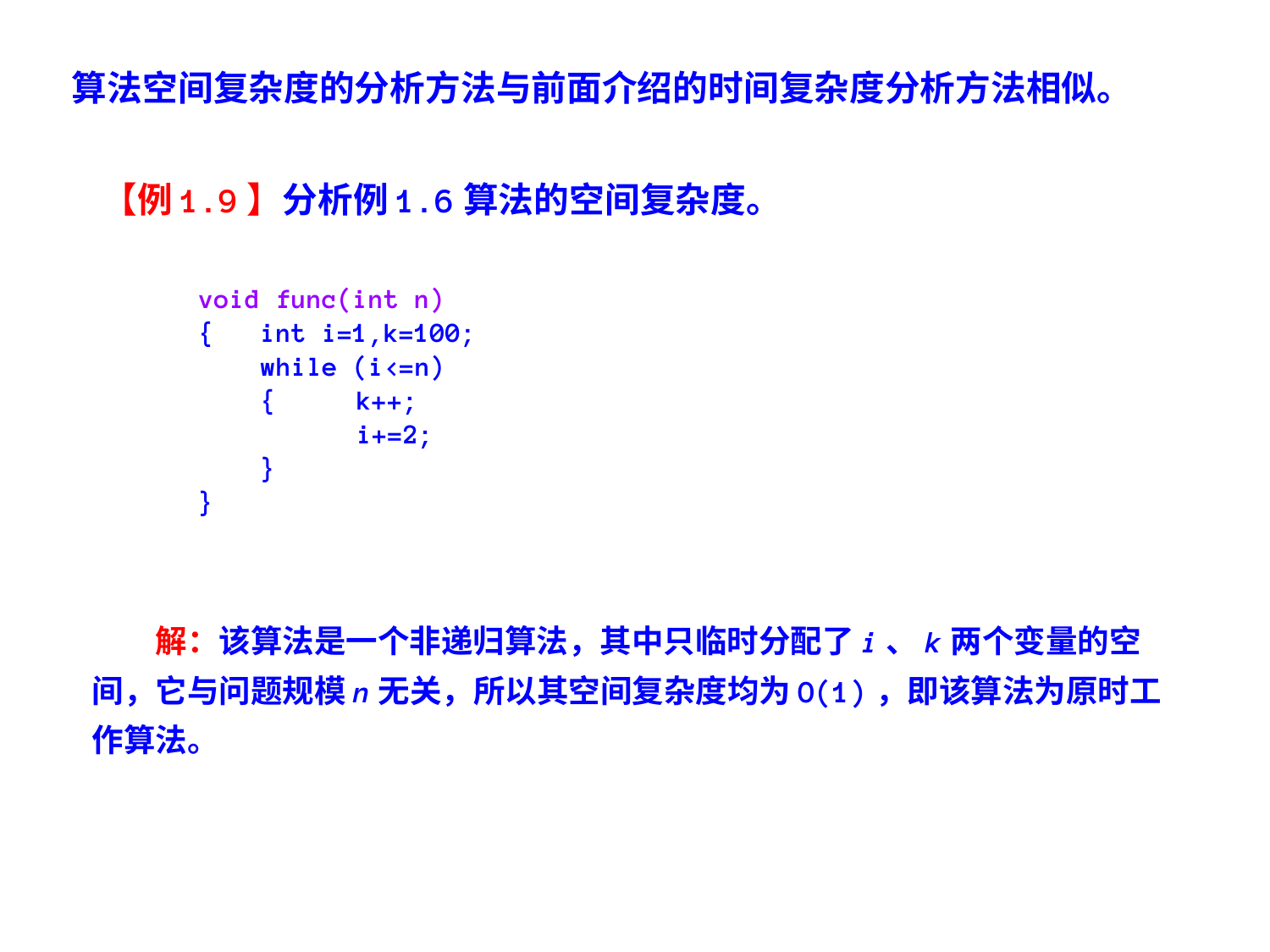

算法空间复杂度的分析方法与前面介绍的时间复杂度分析方法相似。
【例1.9】分析例1.6算法的空间复杂度。
void func(int n)
{   int i=1,k=100;
    while (i<=n)
    {	  k++;
	  i+=2;
    }
}
　　解：该算法是一个非递归算法，其中只临时分配了i、k两个变量的空间，它与问题规模n无关，所以其空间复杂度均为O(1)，即该算法为原时工作算法。